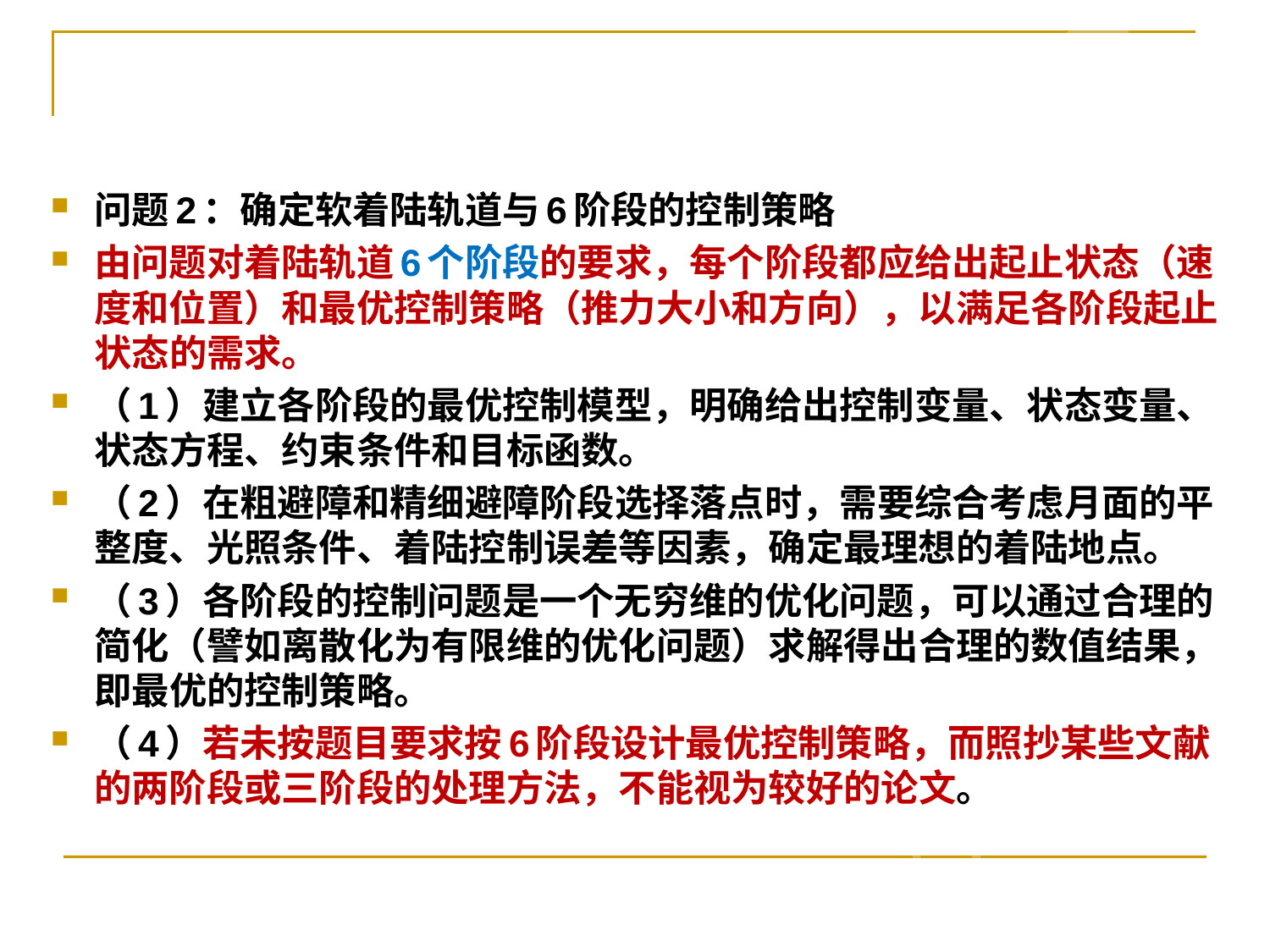

#
问题2：确定软着陆轨道与6阶段的控制策略
由问题对着陆轨道6个阶段的要求，每个阶段都应给出起止状态（速度和位置）和最优控制策略（推力大小和方向），以满足各阶段起止状态的需求。
（1）建立各阶段的最优控制模型，明确给出控制变量、状态变量、状态方程、约束条件和目标函数。
（2）在粗避障和精细避障阶段选择落点时，需要综合考虑月面的平整度、光照条件、着陆控制误差等因素，确定最理想的着陆地点。
（3）各阶段的控制问题是一个无穷维的优化问题，可以通过合理的简化（譬如离散化为有限维的优化问题）求解得出合理的数值结果，即最优的控制策略。
（4）若未按题目要求按6阶段设计最优控制策略，而照抄某些文献的两阶段或三阶段的处理方法，不能视为较好的论文。